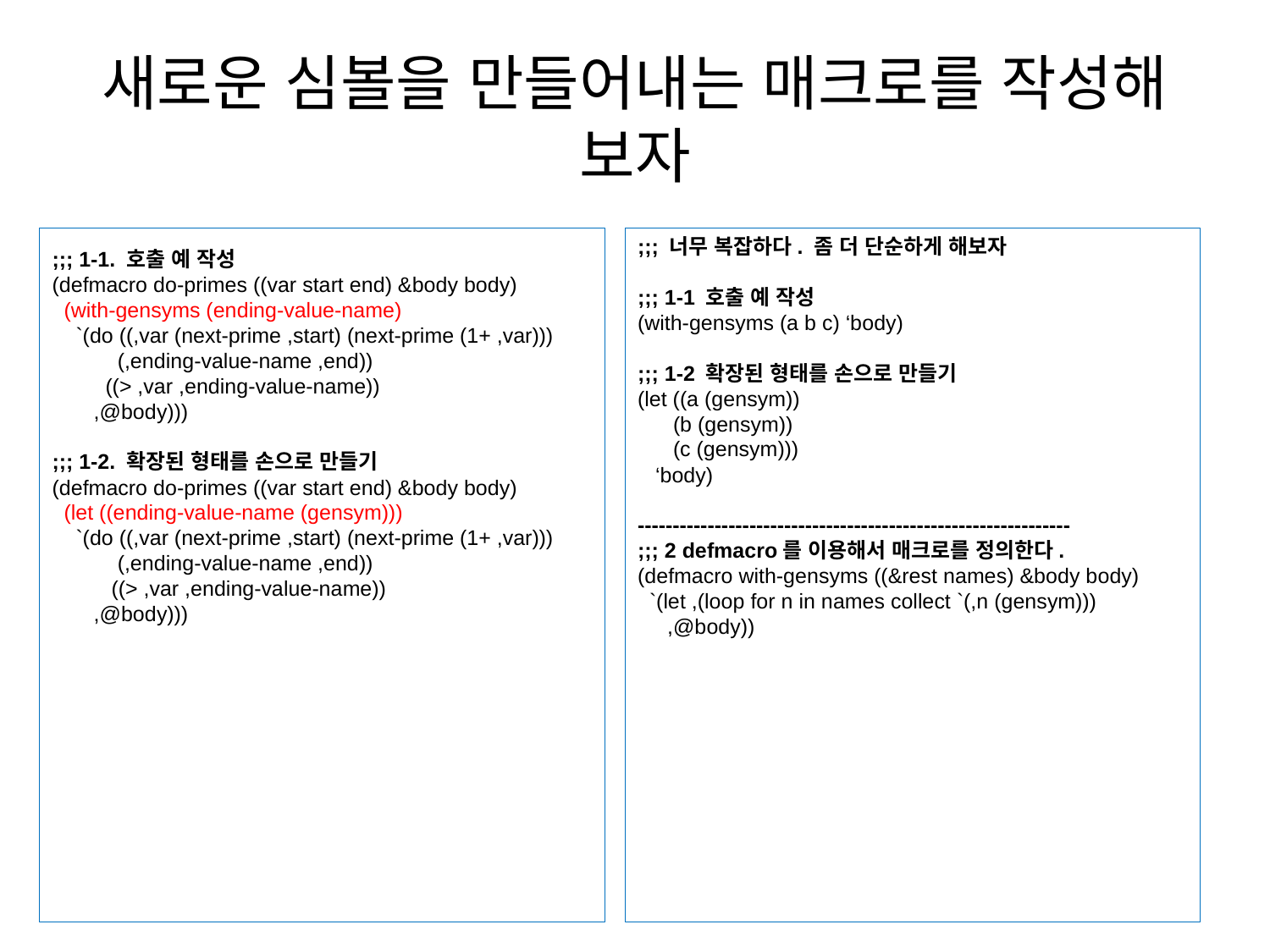

# 새로운 심볼을 만들어내는 매크로를 작성해 보자
;;; 1-1. 호출 예 작성
(defmacro do-primes ((var start end) &body body)
  (with-gensyms (ending-value-name)
    `(do ((,var (next-prime ,start) (next-prime (1+ ,var)))
           (,ending-value-name ,end))
         ((> ,var ,ending-value-name))
       ,@body)))

;;; 1-2. 확장된 형태를 손으로 만들기
(defmacro do-primes ((var start end) &body body)
  (let ((ending-value-name (gensym)))
    `(do ((,var (next-prime ,start) (next-prime (1+ ,var)))
           (,ending-value-name ,end))
          ((> ,var ,ending-value-name))
       ,@body)))

;;; 너무 복잡하다. 좀 더 단순하게 해보자

;;; 1-1 호출 예 작성
(with-gensyms (a b c) ‘body)

;;; 1-2 확장된 형태를 손으로 만들기
(let ((a (gensym))
      (b (gensym))
      (c (gensym)))
   ‘body)

--------------------------------------------------------------
;;; 2 defmacro를 이용해서 매크로를 정의한다.
(defmacro with-gensyms ((&rest names) &body body)
  `(let ,(loop for n in names collect `(,n (gensym)))
     ,@body))